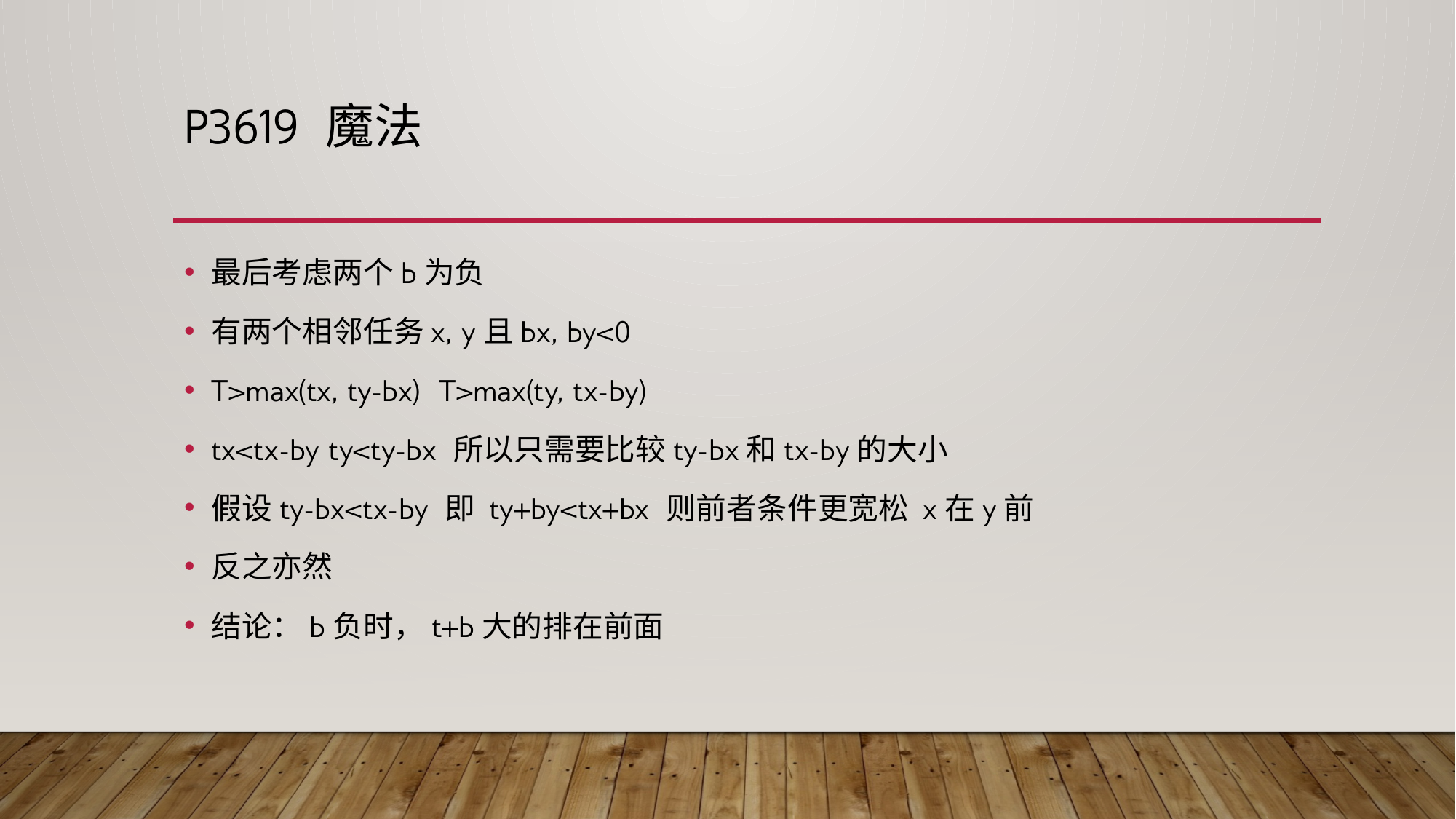

# P3619 魔法
最后考虑两个b为负
有两个相邻任务x, y且bx, by<0
T>max(tx, ty-bx)  T>max(ty, tx-by)
tx<tx-by ty<ty-bx 所以只需要比较ty-bx和tx-by的大小
假设ty-bx<tx-by 即 ty+by<tx+bx 则前者条件更宽松 x在y前
反之亦然
结论：b负时，t+b大的排在前面